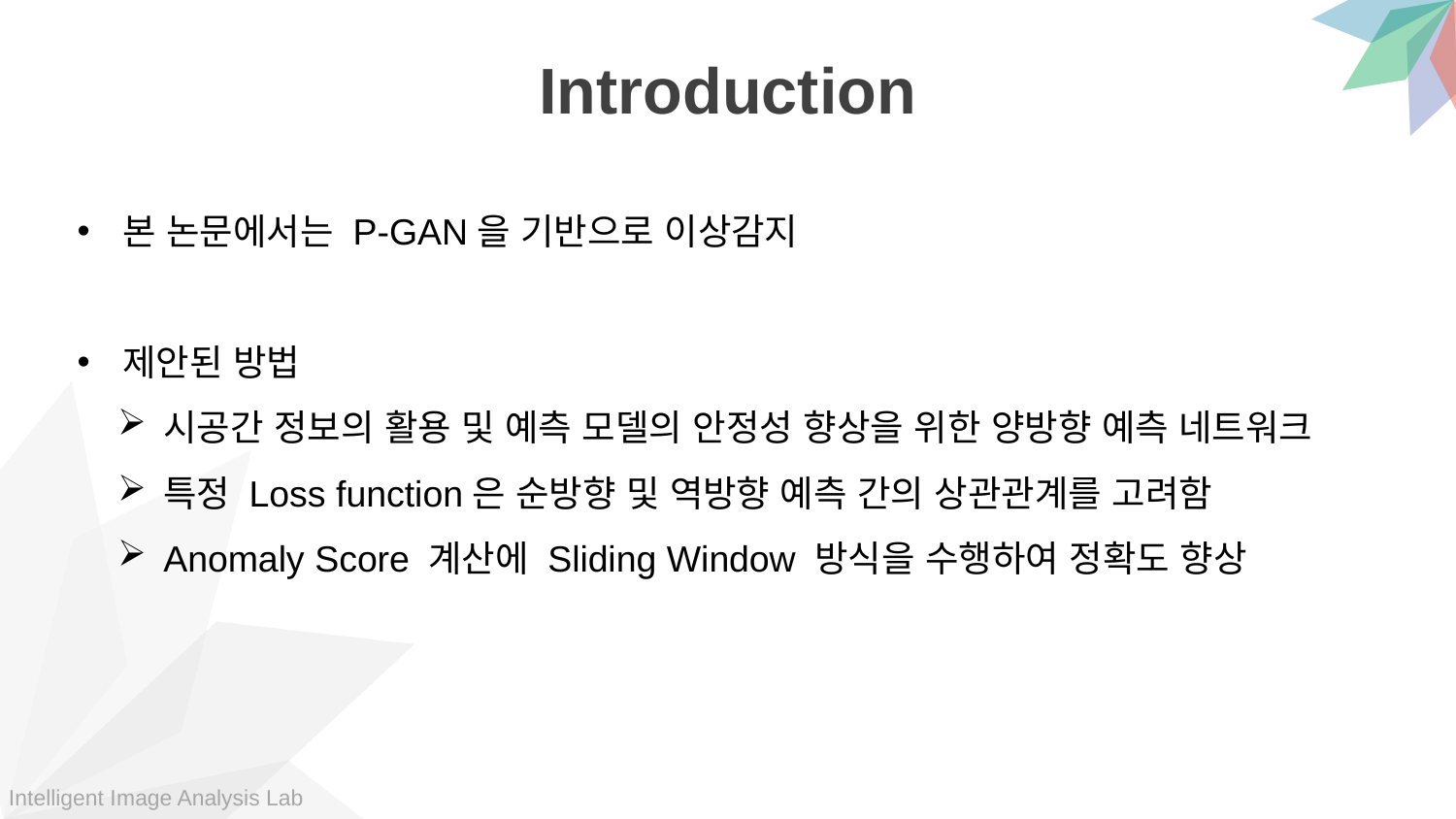

Introduction

본 논문에서는 P-GAN을 기반으로 이상감지

제안된 방법
시공간 정보의 활용 및 예측 모델의 안정성 향상을 위한 양방향 예측 네트워크
특정 Loss function은 순방향 및 역방향 예측 간의 상관관계를 고려함
Anomaly Score 계산에 Sliding Window 방식을 수행하여 정확도 향상